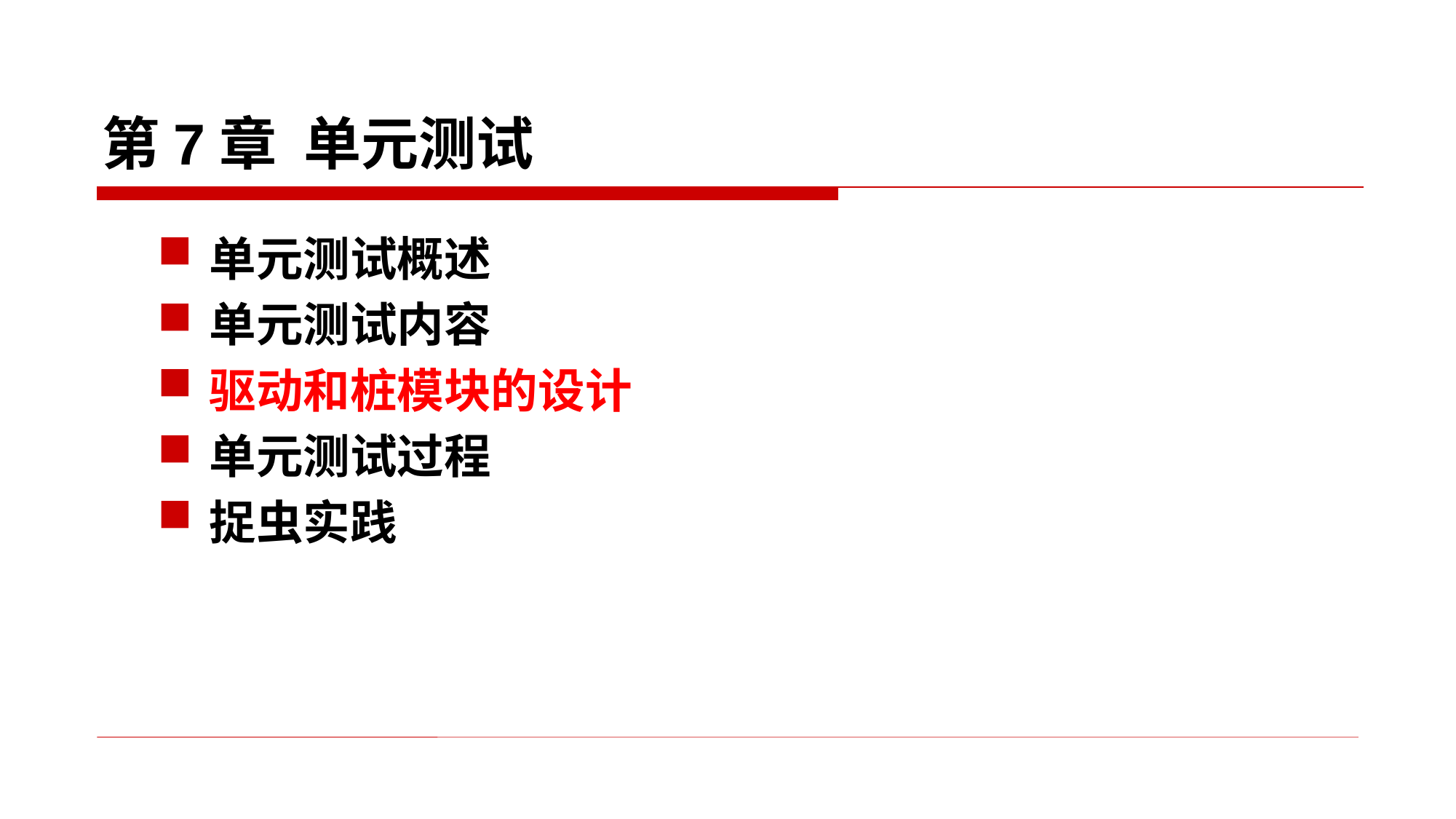

# 第7章  单元测试

单元测试概述
单元测试内容
驱动和桩模块的设计
单元测试过程
捉虫实践
14